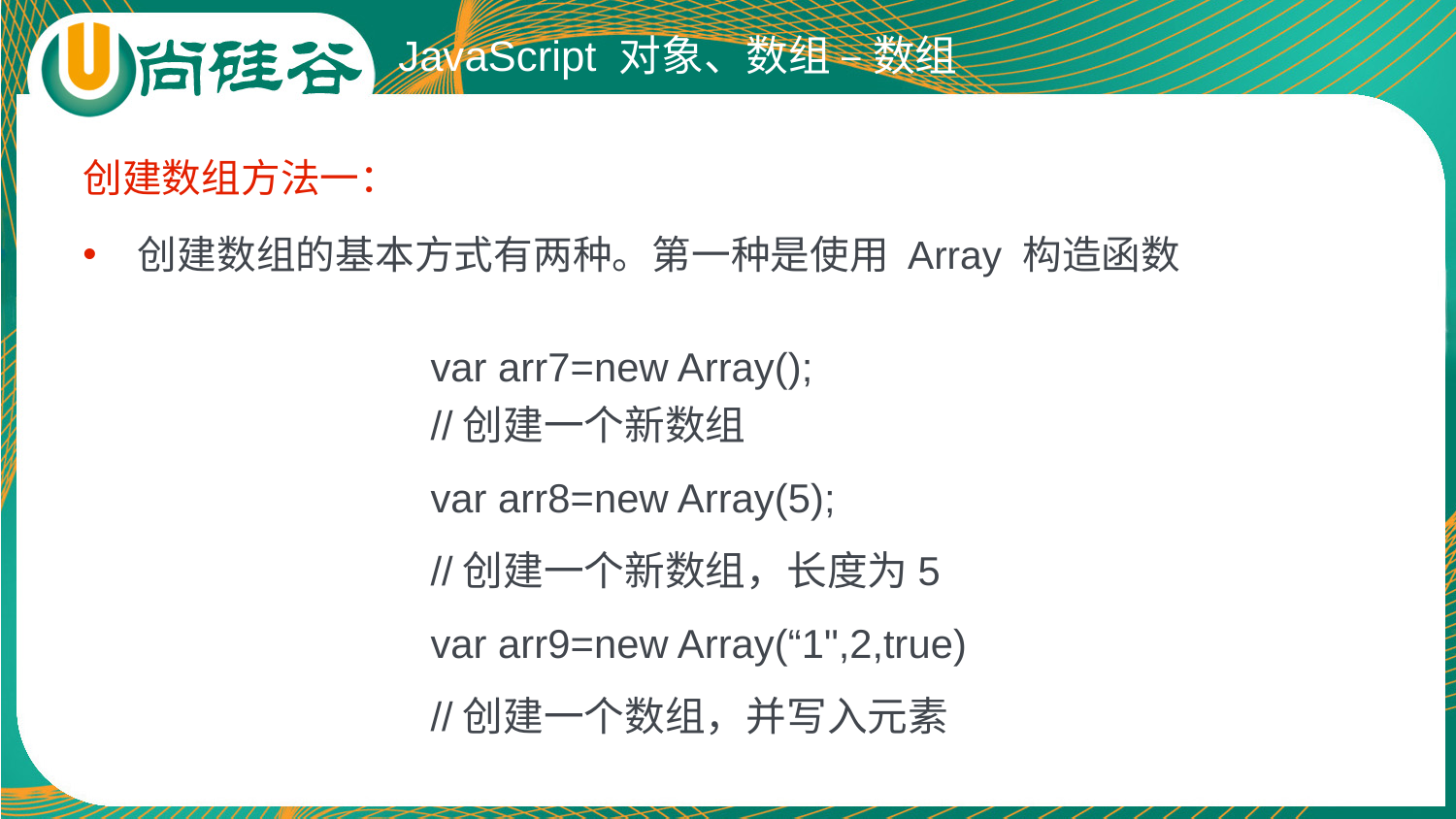

# JavaScript 对象、数组 – 数组
创建数组方法一：
创建数组的基本方式有两种。第一种是使用 Array 构造函数
var arr7=new Array();
//创建一个新数组
var arr8=new Array(5);
//创建一个新数组，长度为5
var arr9=new Array(“1",2,true)
//创建一个数组，并写入元素